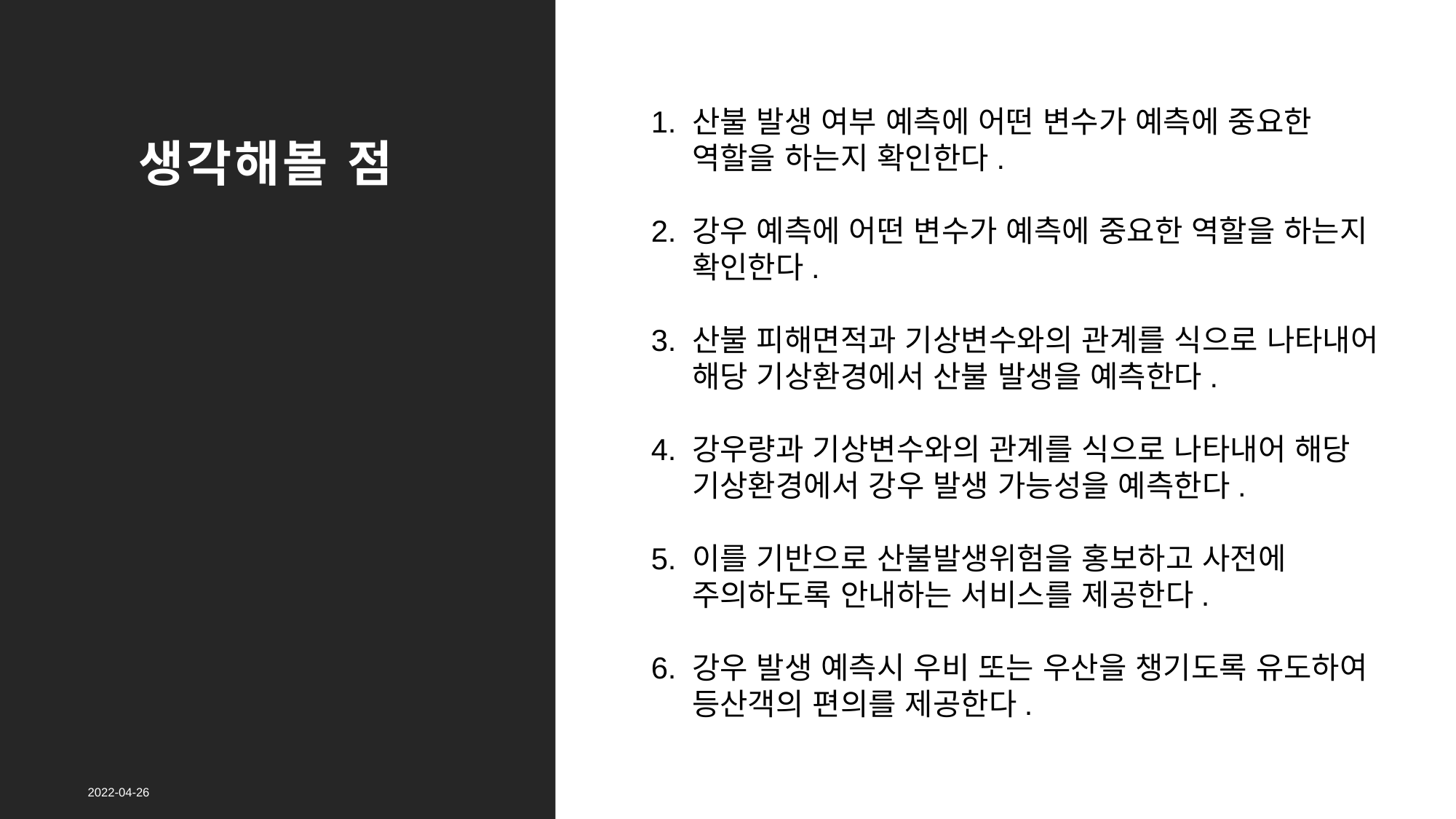

생각해볼 점
산불 발생 여부 예측에 어떤 변수가 예측에 중요한 역할을 하는지 확인한다.

강우 예측에 어떤 변수가 예측에 중요한 역할을 하는지 확인한다.

산불 피해면적과 기상변수와의 관계를 식으로 나타내어 해당 기상환경에서 산불 발생을 예측한다.

강우량과 기상변수와의 관계를 식으로 나타내어 해당 기상환경에서 강우 발생 가능성을 예측한다.

이를 기반으로 산불발생위험을 홍보하고 사전에 주의하도록 안내하는 서비스를 제공한다.

강우 발생 예측시 우비 또는 우산을 챙기도록 유도하여 등산객의 편의를 제공한다.

2022-04-26